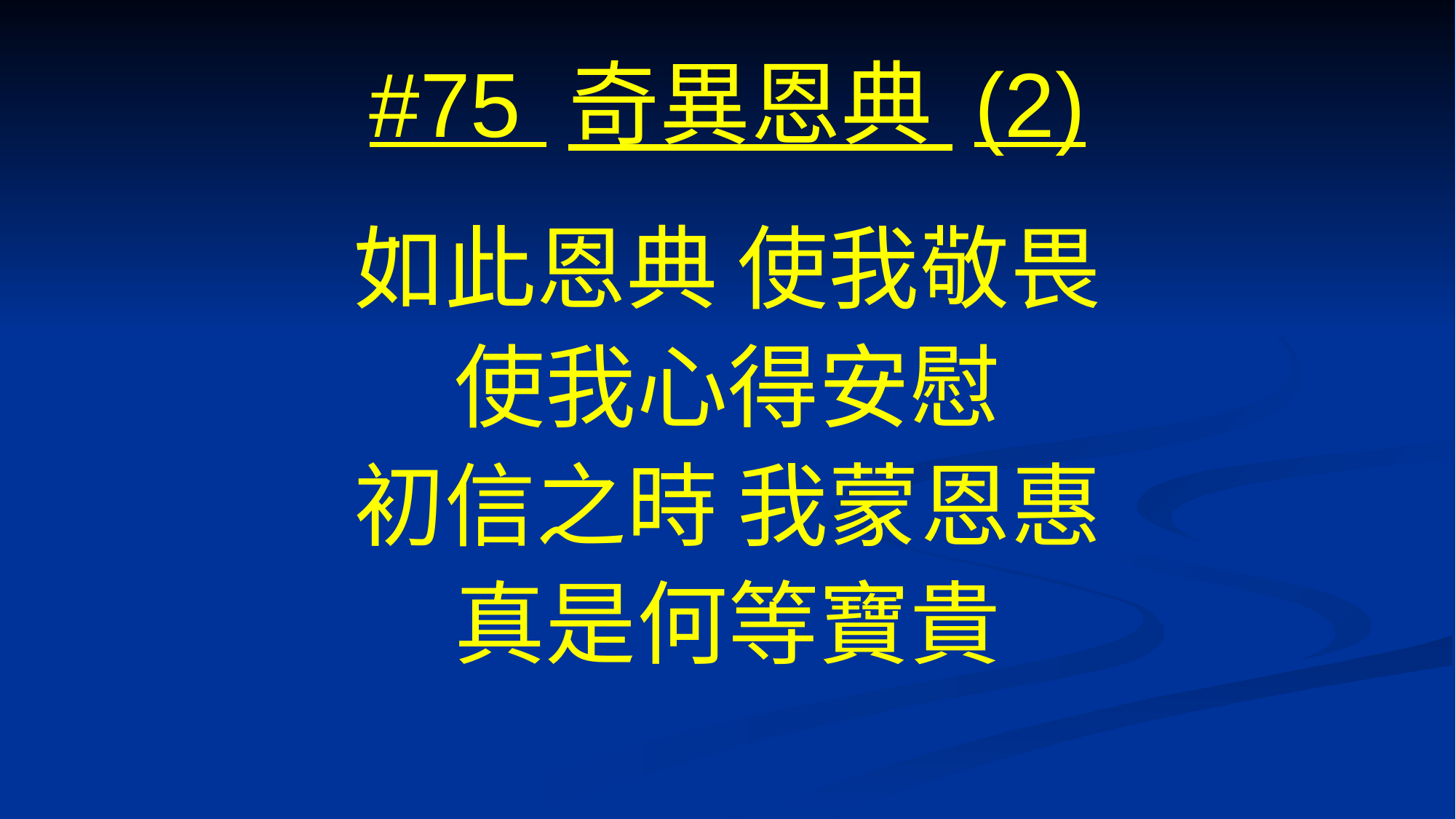

# #75 奇異恩典 (2)
如此恩典 使我敬畏
使我心得安慰
初信之時 我蒙恩惠
真是何等寶貴